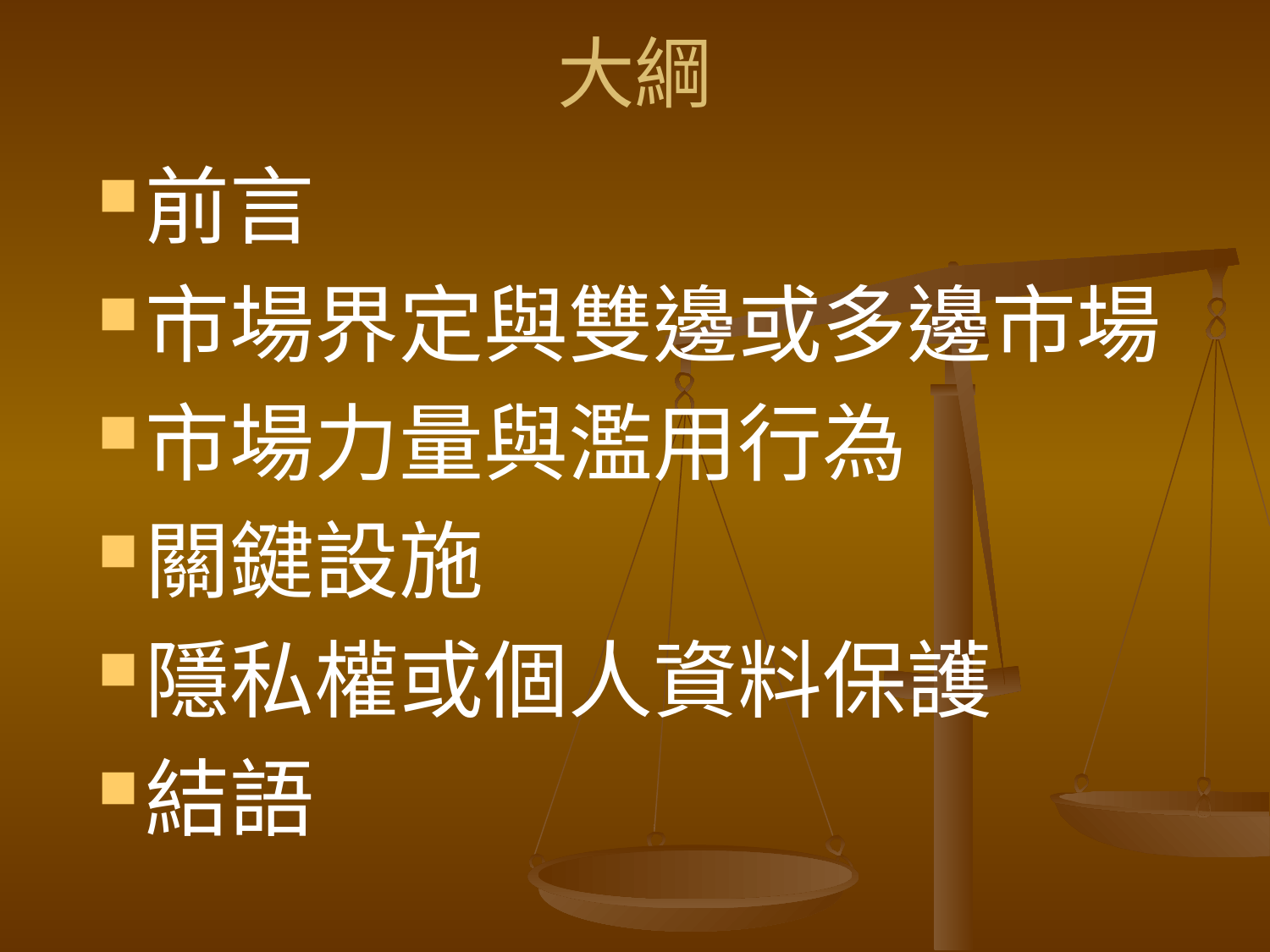

# 大綱
前言
市場界定與雙邊或多邊市場
市場力量與濫用行為
關鍵設施
隱私權或個人資料保護
結語